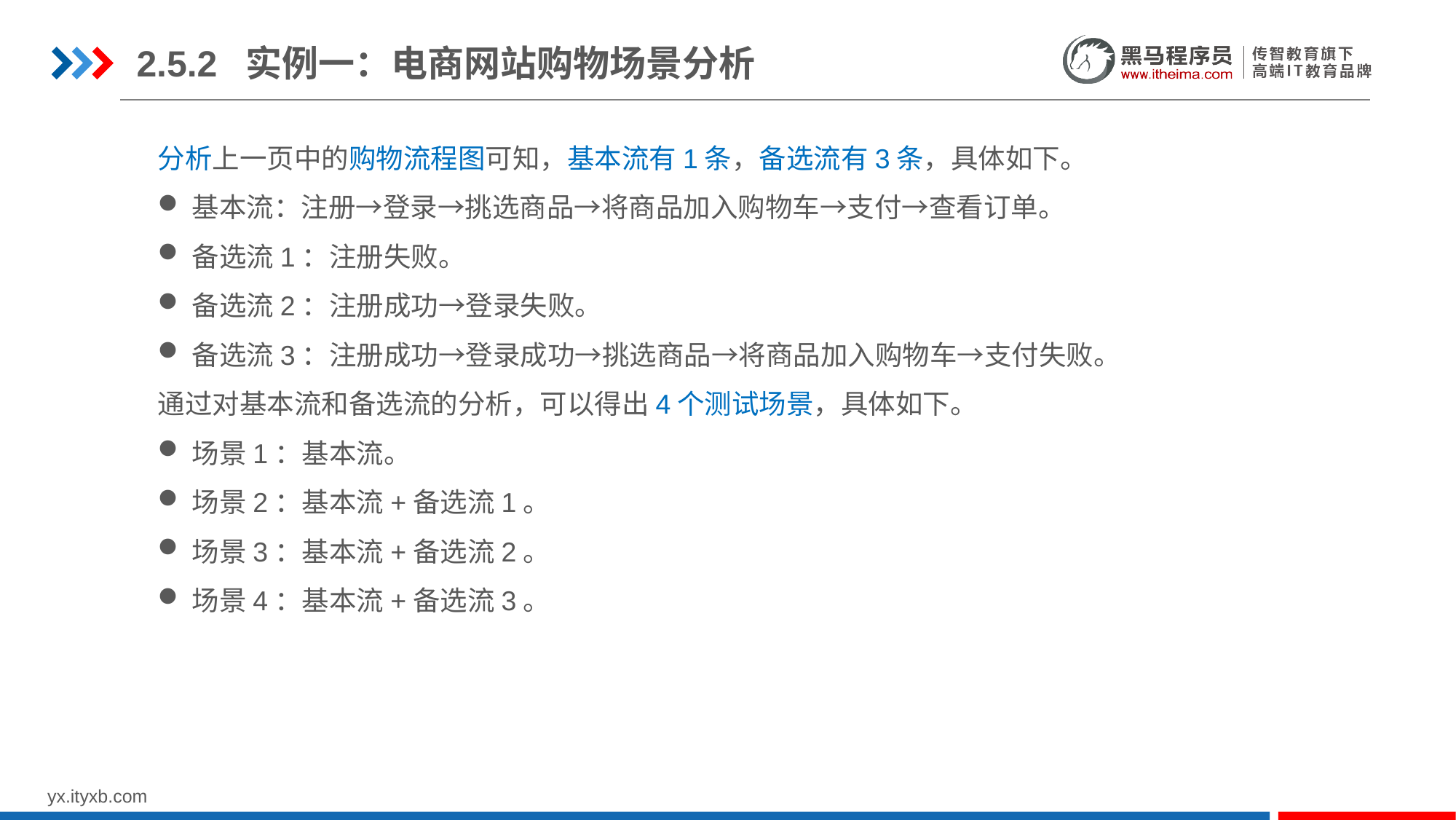

2.5.2	实例一：电商网站购物场景分析
分析上一页中的购物流程图可知，基本流有1条，备选流有3条，具体如下。
基本流：注册→登录→挑选商品→将商品加入购物车→支付→查看订单。
备选流1：注册失败。
备选流2：注册成功→登录失败。
备选流3：注册成功→登录成功→挑选商品→将商品加入购物车→支付失败。
通过对基本流和备选流的分析，可以得出4个测试场景，具体如下。
场景1：基本流。
场景2：基本流+备选流1。
场景3：基本流+备选流2。
场景4：基本流+备选流3。